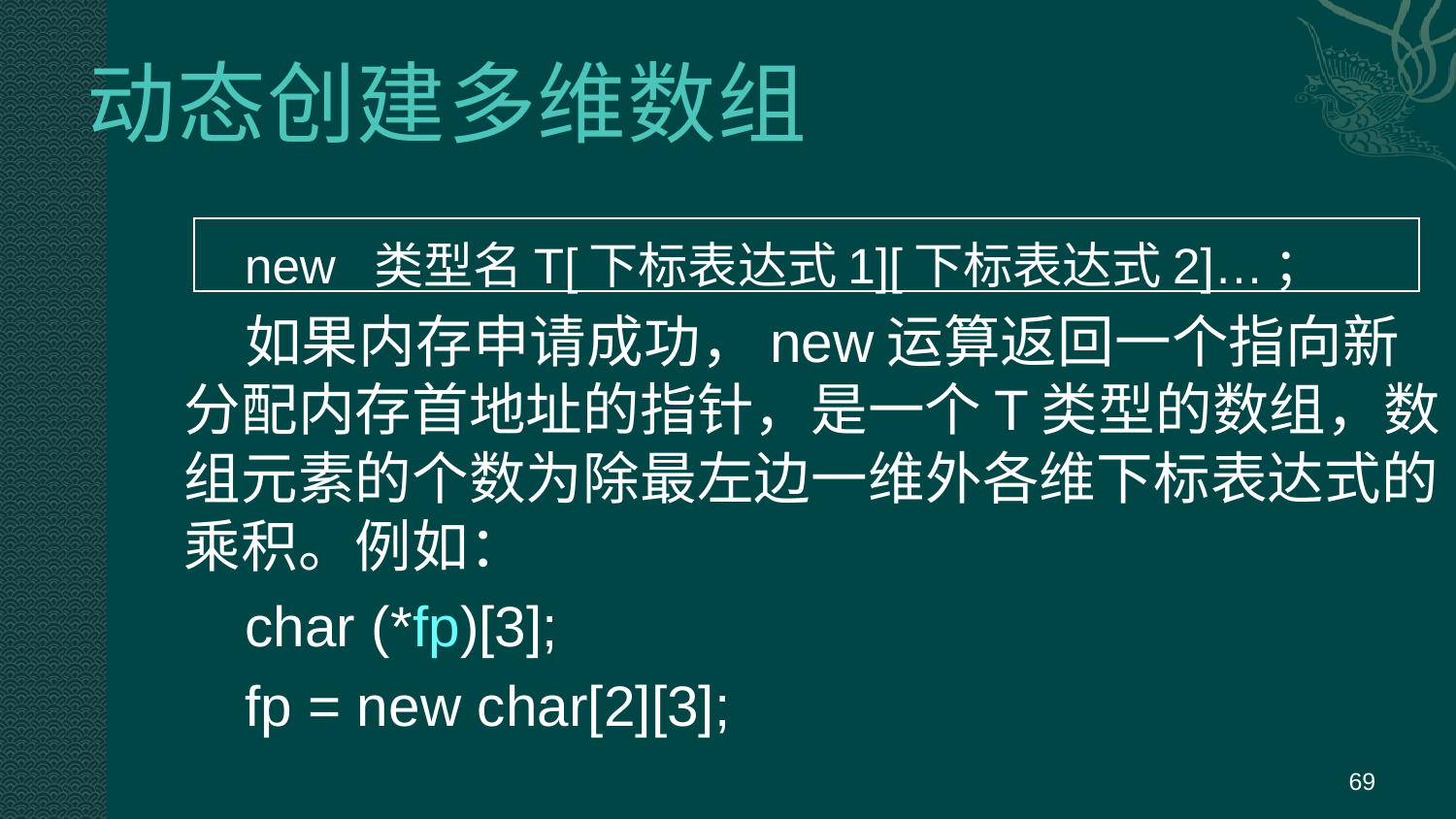

# 动态创建多维数组

new  类型名T[下标表达式1][下标表达式2]…；
如果内存申请成功，new运算返回一个指向新分配内存首地址的指针，是一个T类型的数组，数组元素的个数为除最左边一维外各维下标表达式的乘积。例如：
char (*fp)[3];
fp = new char[2][3];
69